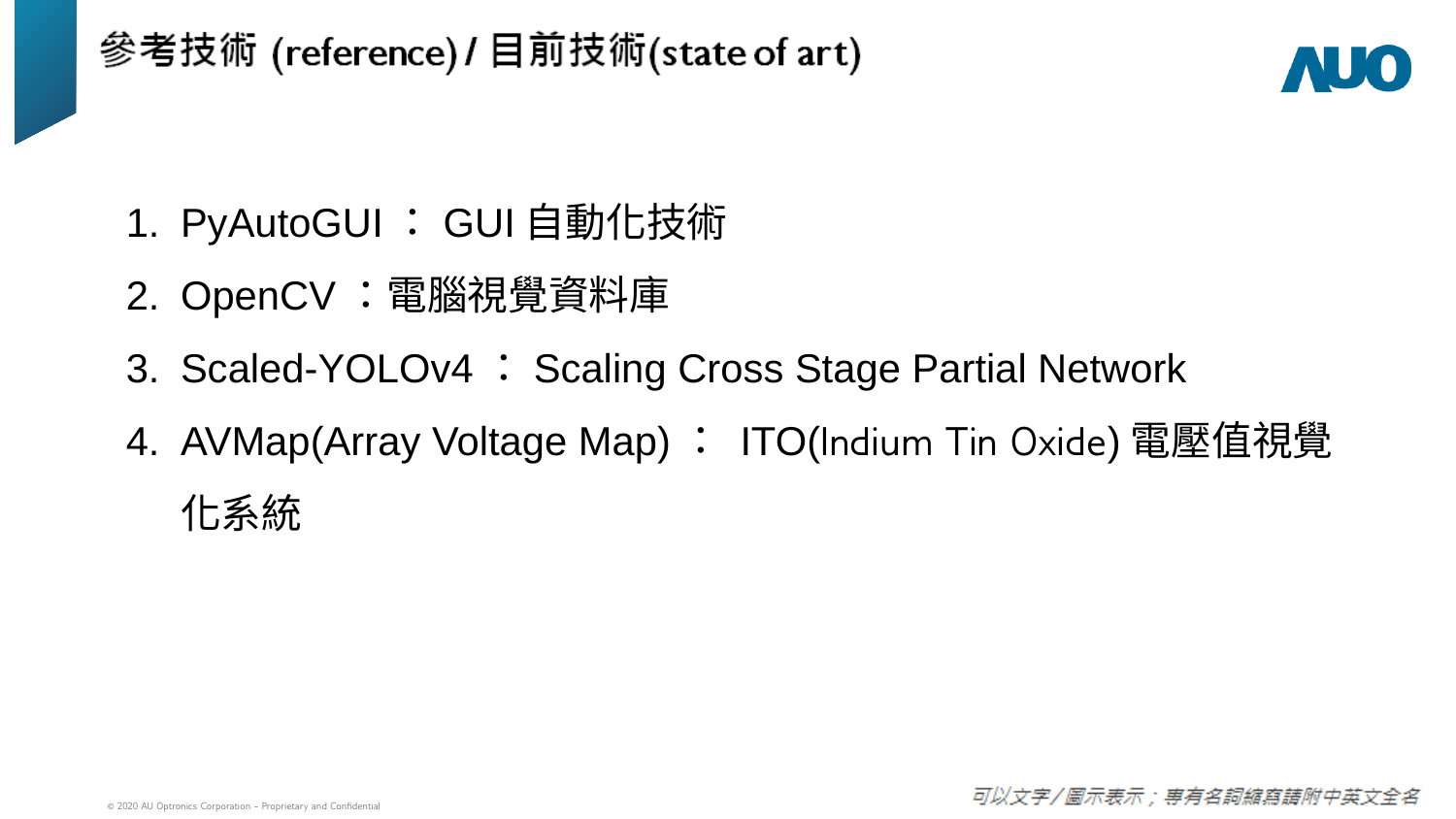

PyAutoGUI：GUI自動化技術
OpenCV：電腦視覺資料庫
Scaled-YOLOv4：Scaling Cross Stage Partial Network
AVMap(Array Voltage Map)： ITO(Indium Tin Oxide)電壓值視覺化系統